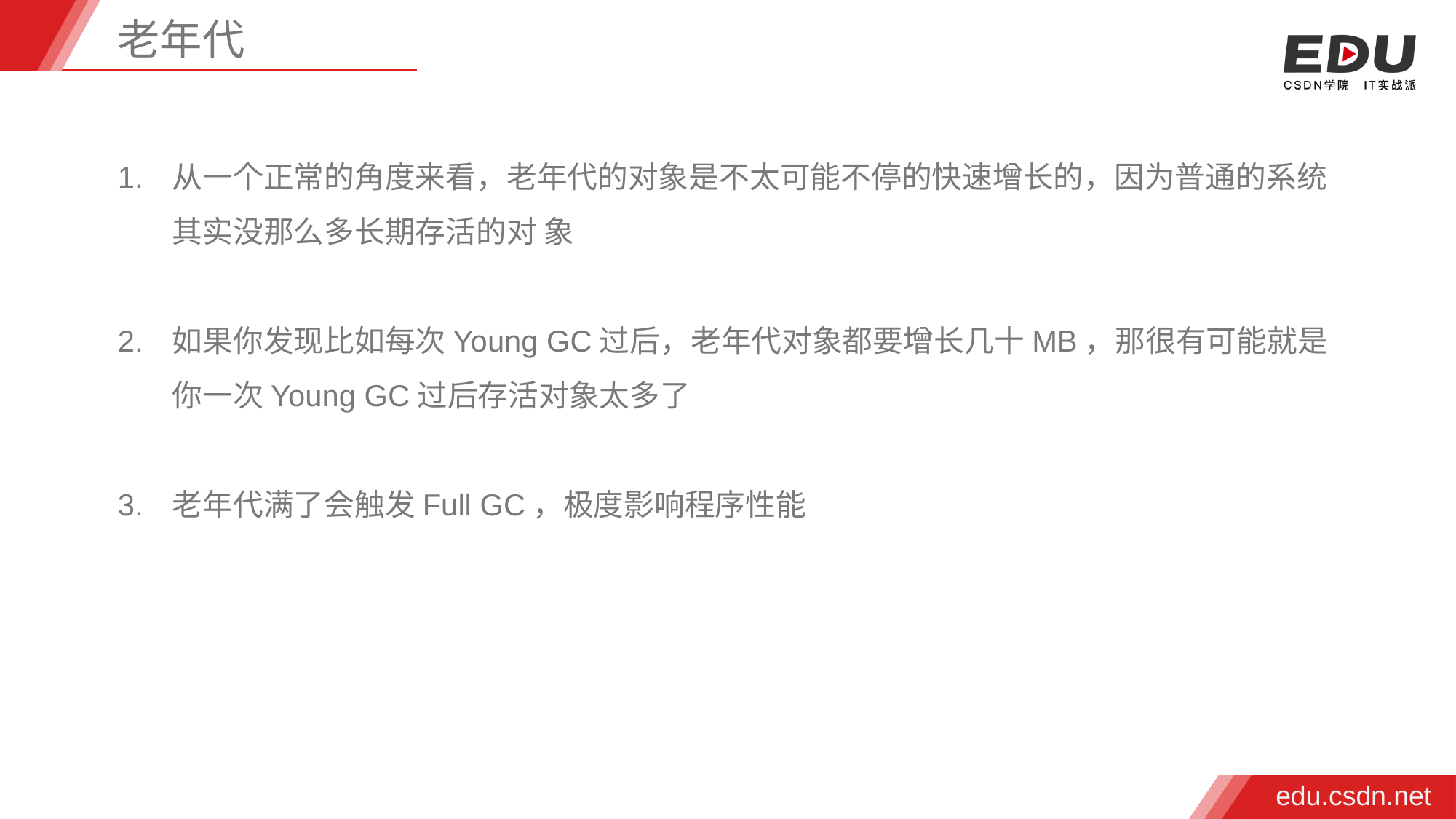

老年代
从一个正常的角度来看，老年代的对象是不太可能不停的快速增长的，因为普通的系统其实没那么多长期存活的对 象

如果你发现比如每次Young GC过后，老年代对象都要增长几十MB，那很有可能就是你一次Young GC过后存活对象太多了

老年代满了会触发Full GC，极度影响程序性能
edu.csdn.net